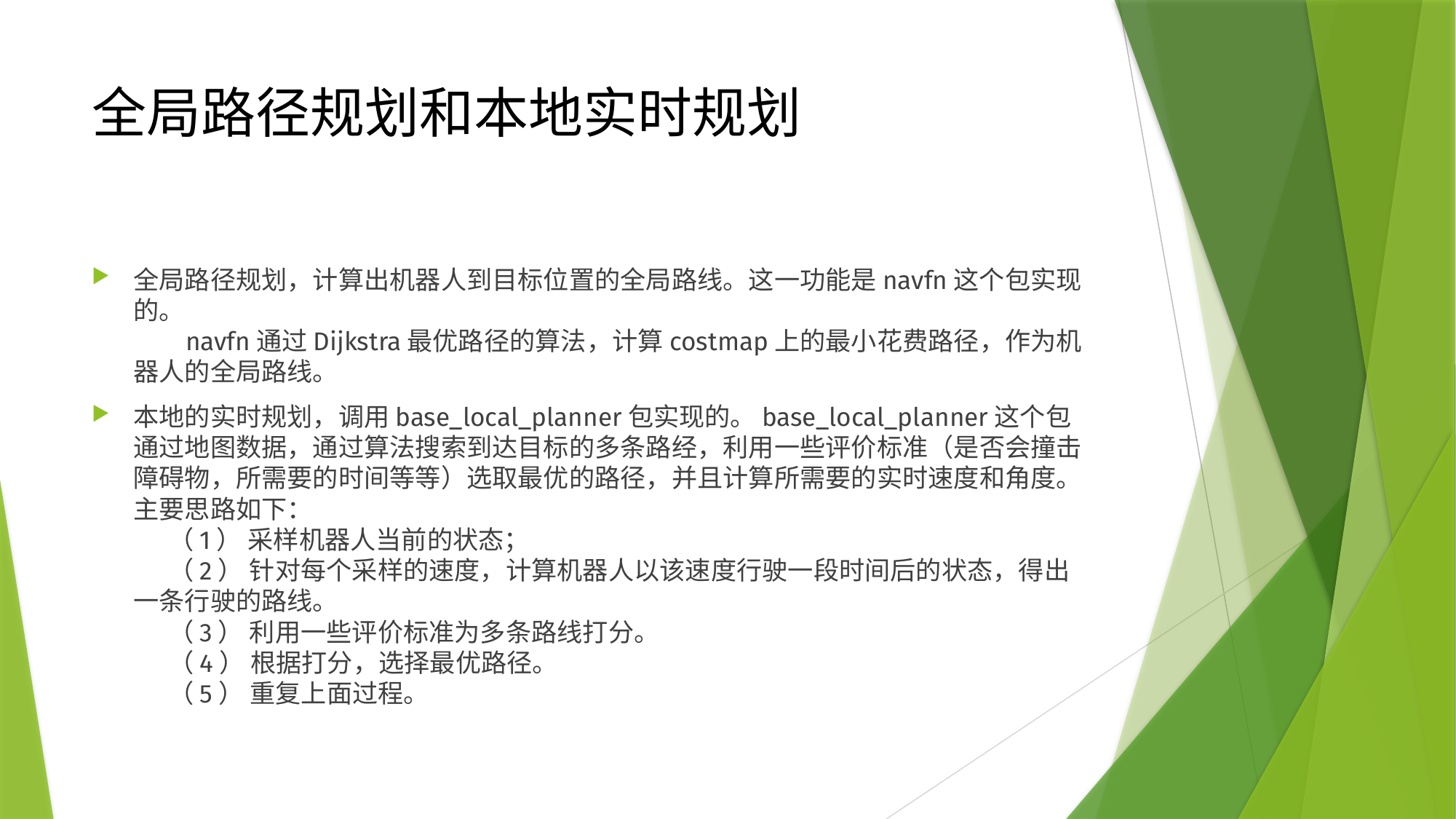

# 全局路径规划和本地实时规划
全局路径规划，计算出机器人到目标位置的全局路线。这一功能是navfn这个包实现的。
        navfn通过Dijkstra最优路径的算法，计算costmap上的最小花费路径，作为机器人的全局路线。
本地的实时规划，调用base_local_planner包实现的。base_local_planner这个包通过地图数据，通过算法搜索到达目标的多条路经，利用一些评价标准（是否会撞击障碍物，所需要的时间等等）选取最优的路径，并且计算所需要的实时速度和角度。
主要思路如下：
      （1） 采样机器人当前的状态；
      （2） 针对每个采样的速度，计算机器人以该速度行驶一段时间后的状态，得出一条行驶的路线。
      （3） 利用一些评价标准为多条路线打分。
      （4） 根据打分，选择最优路径。
      （5） 重复上面过程。